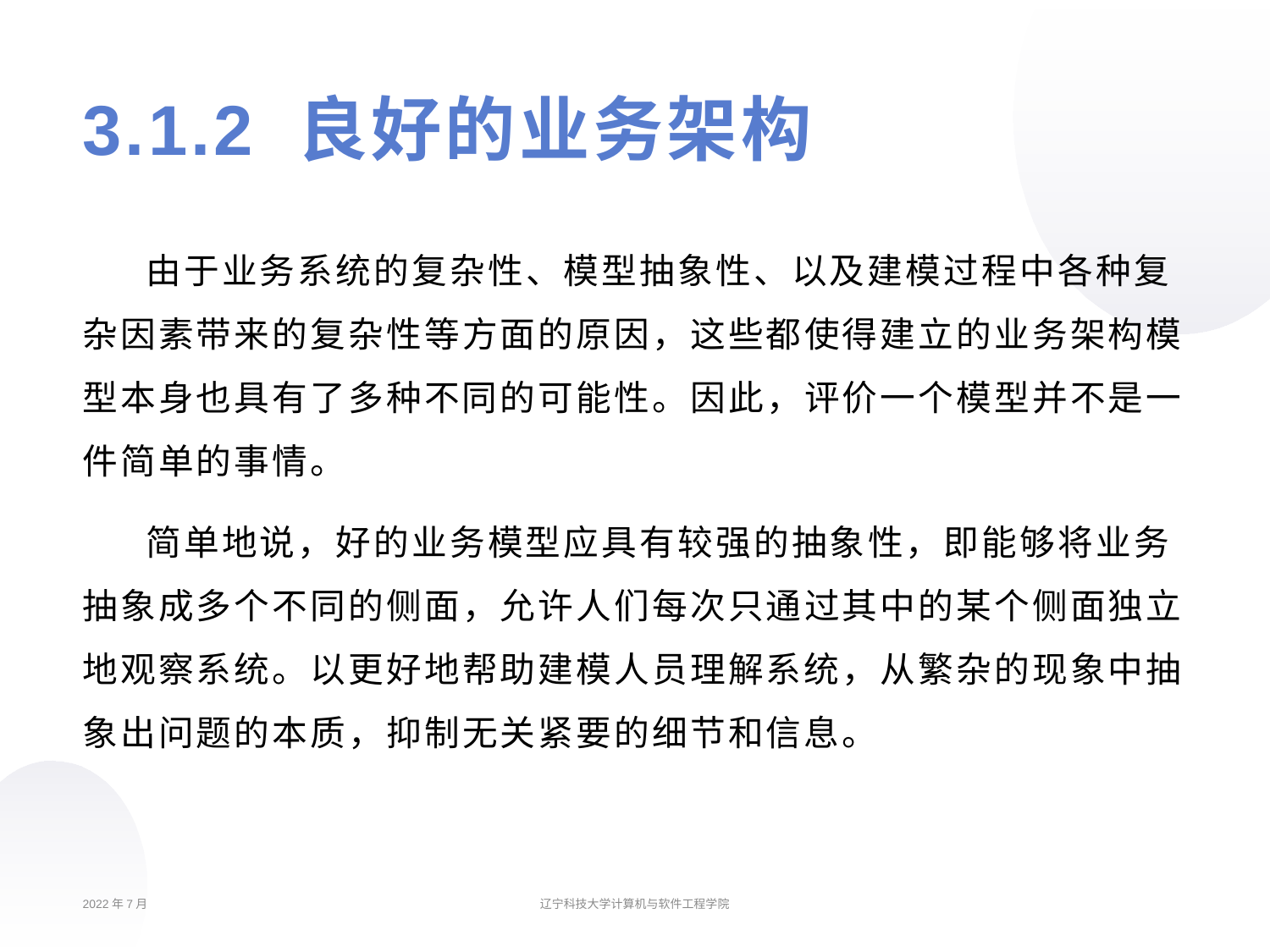

# 3.1.2 良好的业务架构
由于业务系统的复杂性、模型抽象性、以及建模过程中各种复杂因素带来的复杂性等方面的原因，这些都使得建立的业务架构模型本身也具有了多种不同的可能性。因此，评价一个模型并不是一件简单的事情。
简单地说，好的业务模型应具有较强的抽象性，即能够将业务抽象成多个不同的侧面，允许人们每次只通过其中的某个侧面独立地观察系统。以更好地帮助建模人员理解系统，从繁杂的现象中抽象出问题的本质，抑制无关紧要的细节和信息。

13
2022年7月
辽宁科技大学计算机与软件工程学院